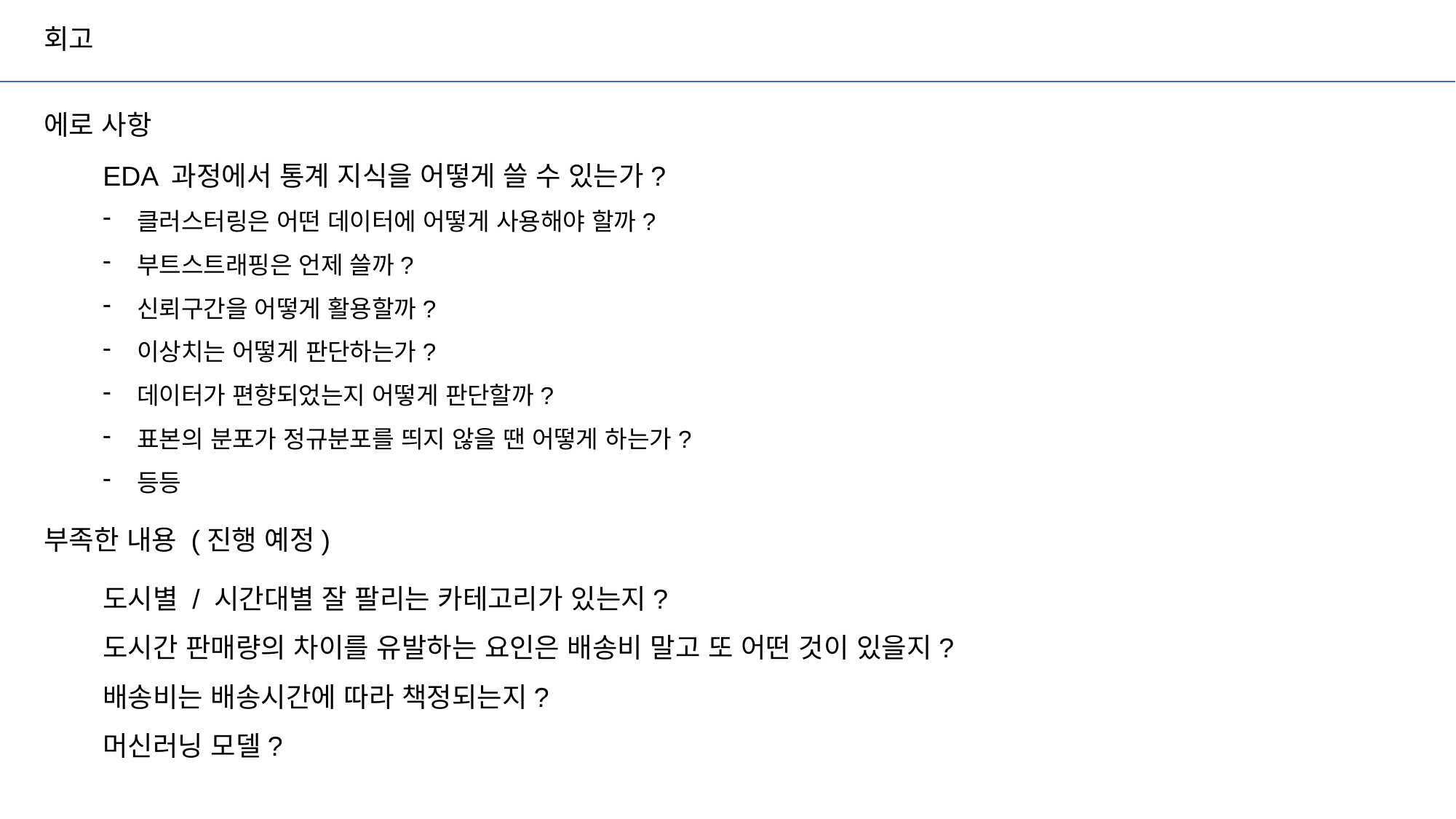

회고
에로 사항
EDA 과정에서 통계 지식을 어떻게 쓸 수 있는가?
클러스터링은 어떤 데이터에 어떻게 사용해야 할까?
부트스트래핑은 언제 쓸까?
신뢰구간을 어떻게 활용할까?
이상치는 어떻게 판단하는가?
데이터가 편향되었는지 어떻게 판단할까?
표본의 분포가 정규분포를 띄지 않을 땐 어떻게 하는가?
등등
부족한 내용 (진행 예정)
도시별 / 시간대별 잘 팔리는 카테고리가 있는지?
도시간 판매량의 차이를 유발하는 요인은 배송비 말고 또 어떤 것이 있을지?
배송비는 배송시간에 따라 책정되는지?
머신러닝 모델?